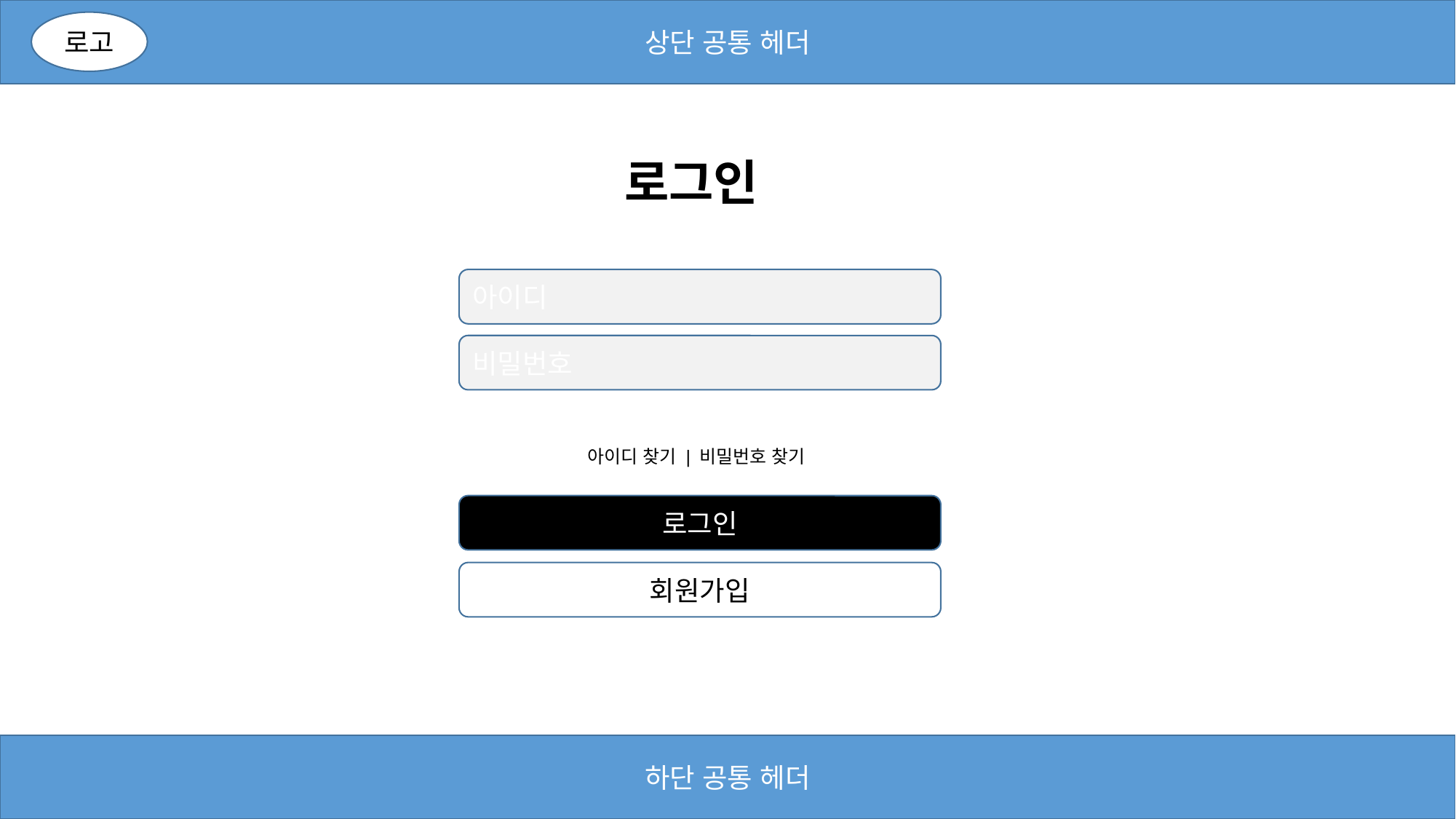

상단 공통 헤더
로고
로그인
아이디
비밀번호
아이디 찾기 | 비밀번호 찾기
로그인
회원가입
하단 공통 헤더